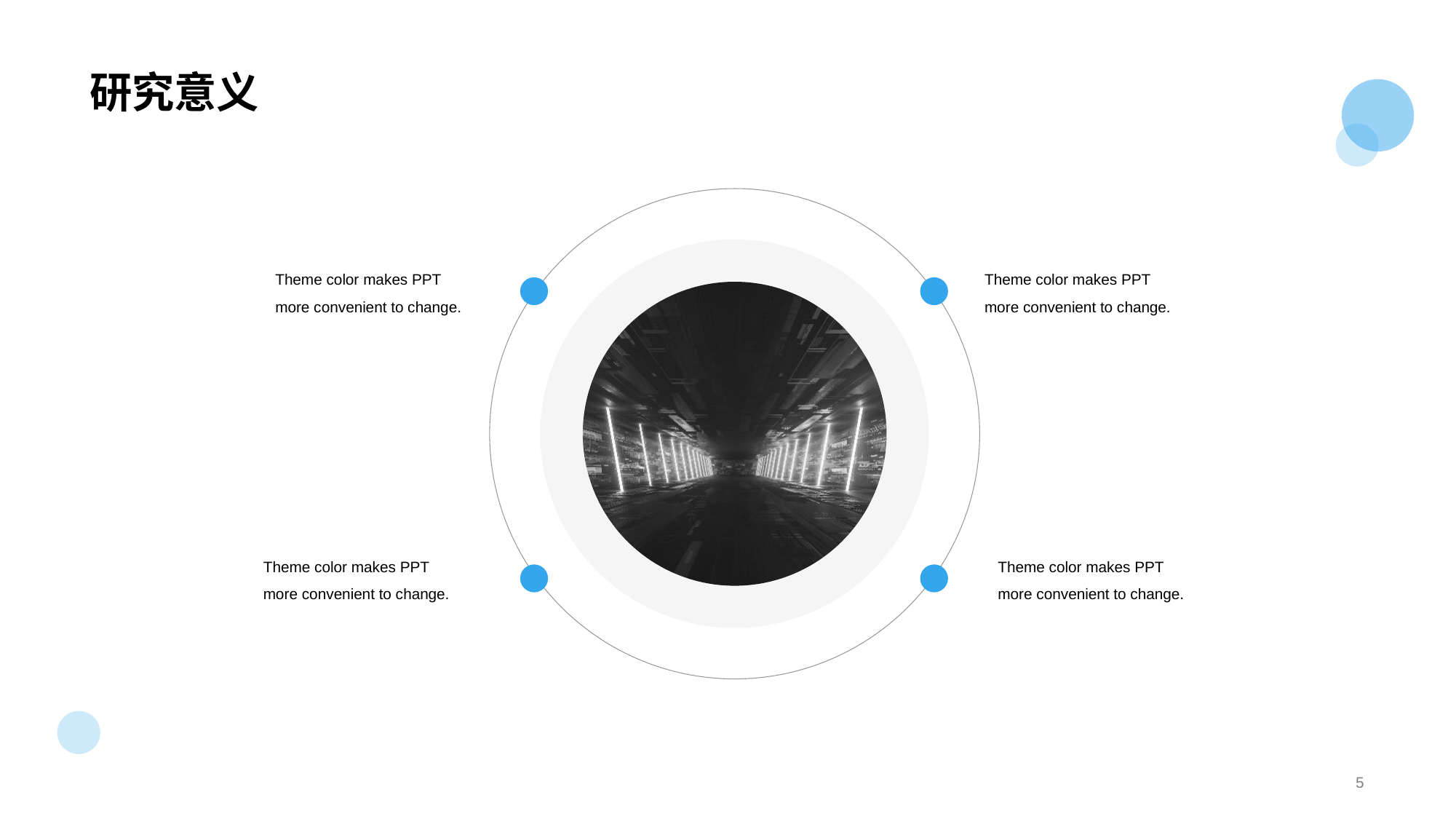

# 研究意义

Theme color makes PPT more convenient to change.

Theme color makes PPT more convenient to change.

Theme color makes PPT more convenient to change.

Theme color makes PPT more convenient to change.

5